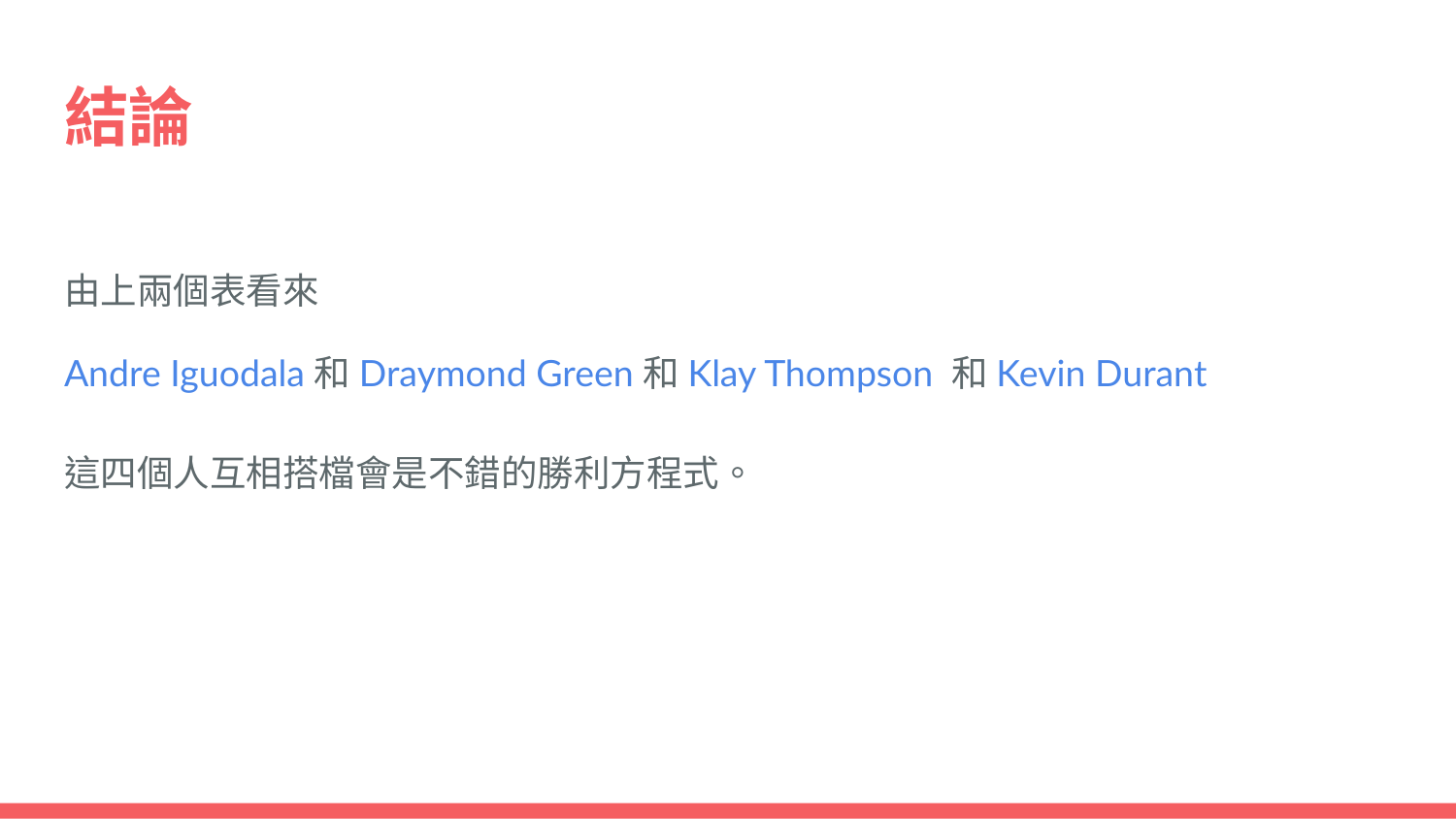

# 結論
由上兩個表看來
Andre Iguodala和Draymond Green和Klay Thompson 和Kevin Durant

這四個人互相搭檔會是不錯的勝利方程式。